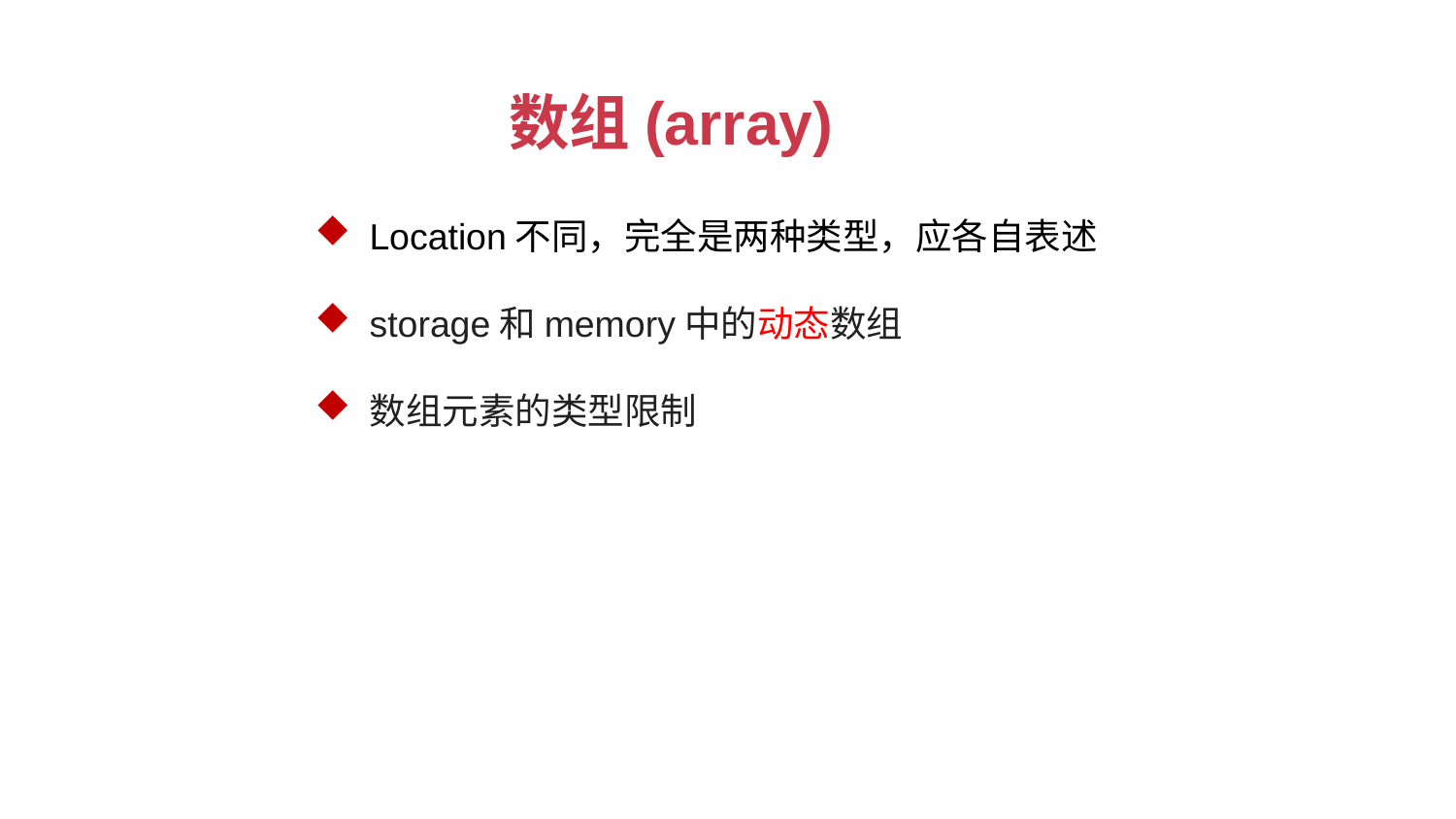

数组(array)
Location不同，完全是两种类型，应各自表述
storage和memory中的动态数组
数组元素的类型限制